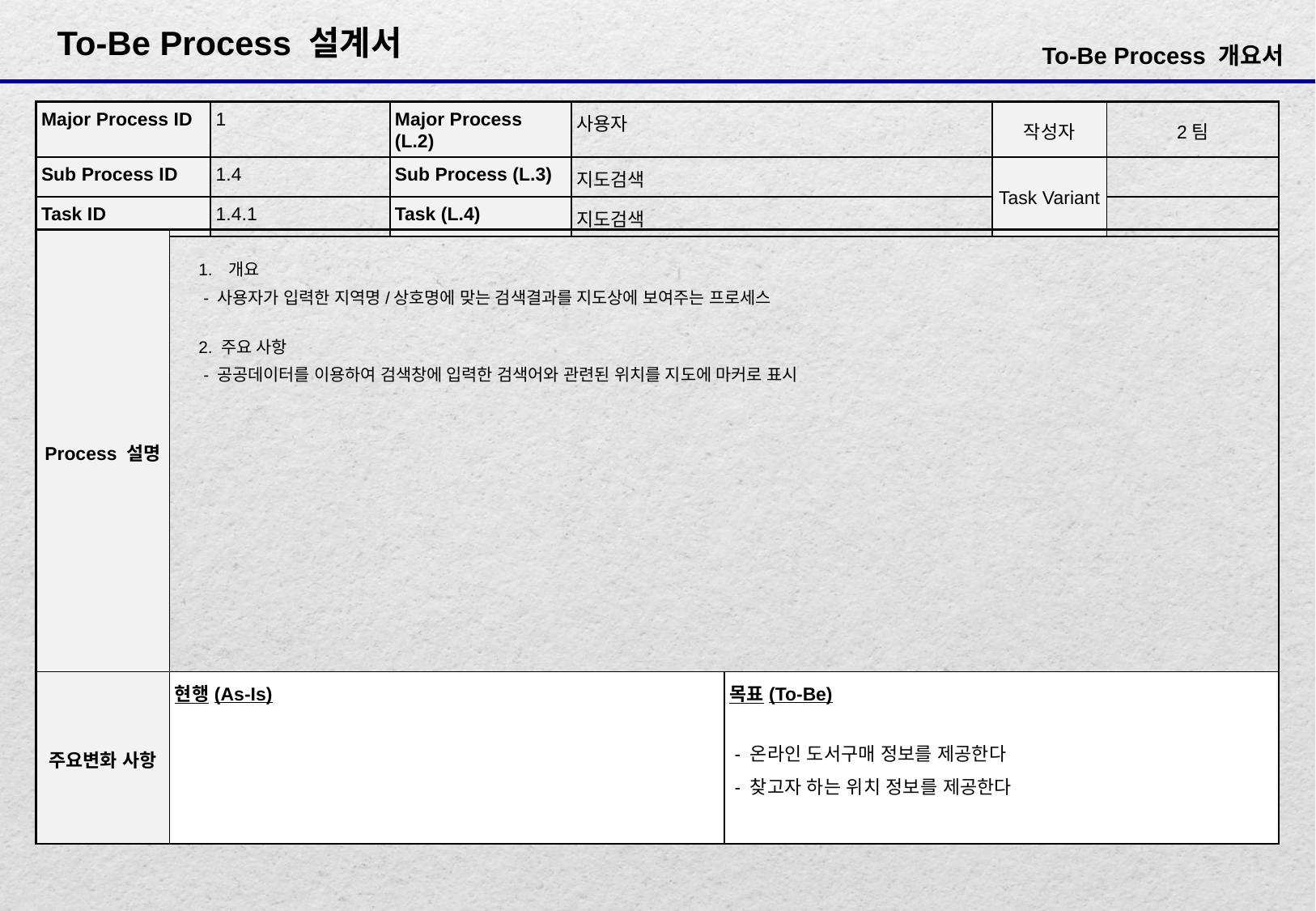

| Major Process ID | 1 | Major Process (L.2) | 사용자 | 작성자 | 2팀 |
| --- | --- | --- | --- | --- | --- |
| Sub Process ID | 1.4 | Sub Process (L.3) | 지도검색 | Task Variant |  |
| Task ID | 1.4.1 | Task (L.4) | 지도검색 |  |  |
| Process 설명 | 개요 - 사용자가 입력한 지역명/상호명에 맞는 검색결과를 지도상에 보여주는 프로세스 2. 주요 사항 - 공공데이터를 이용하여 검색창에 입력한 검색어와 관련된 위치를 지도에 마커로 표시 |  |
| --- | --- | --- |
| 주요변화 사항 | 현행(As-Is) | 목표(To-Be) - 온라인 도서구매 정보를 제공한다 - 찾고자 하는 위치 정보를 제공한다 |